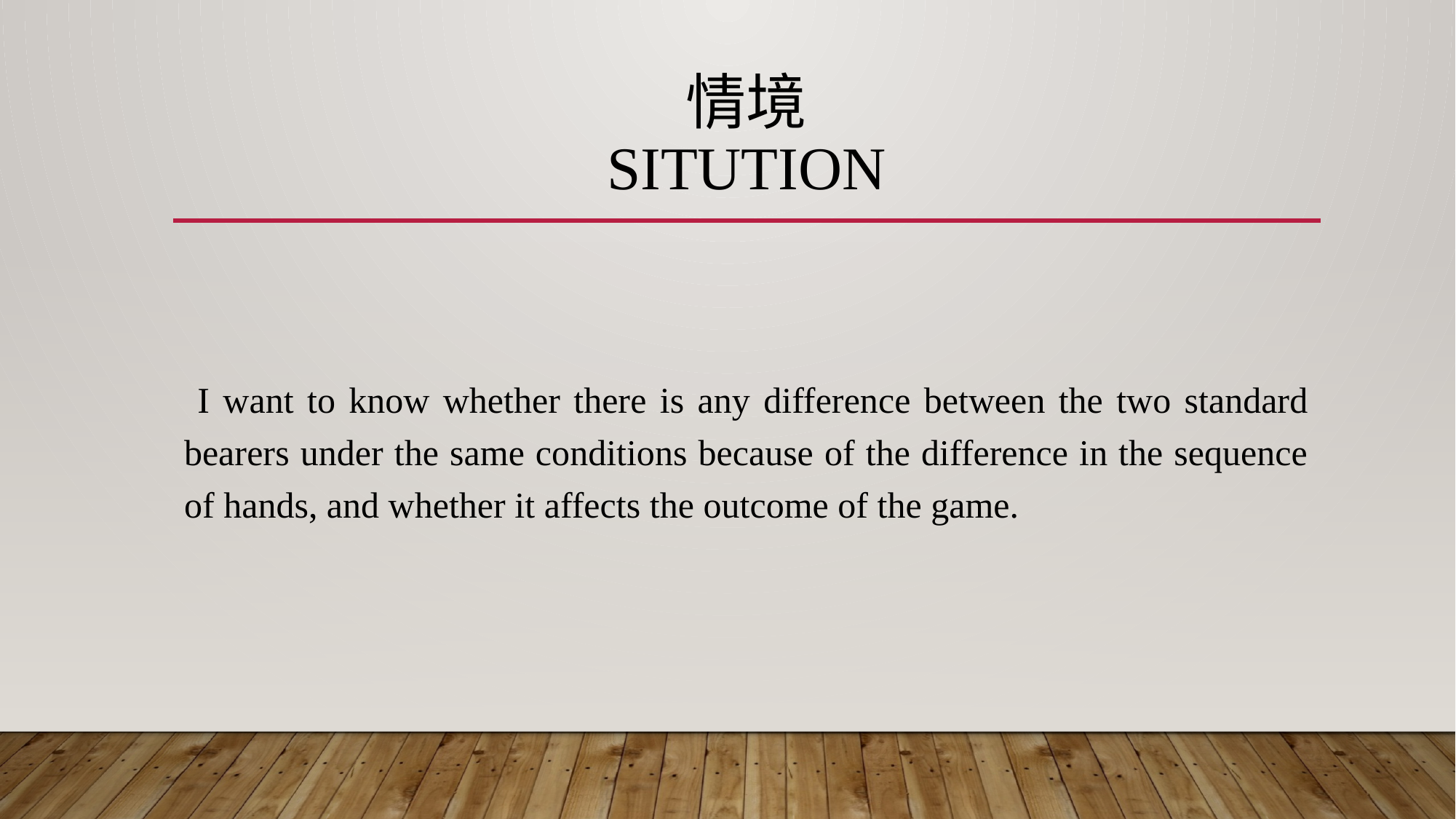

# 情境 Sitution
 I want to know whether there is any difference between the two standard bearers under the same conditions because of the difference in the sequence of hands, and whether it affects the outcome of the game.